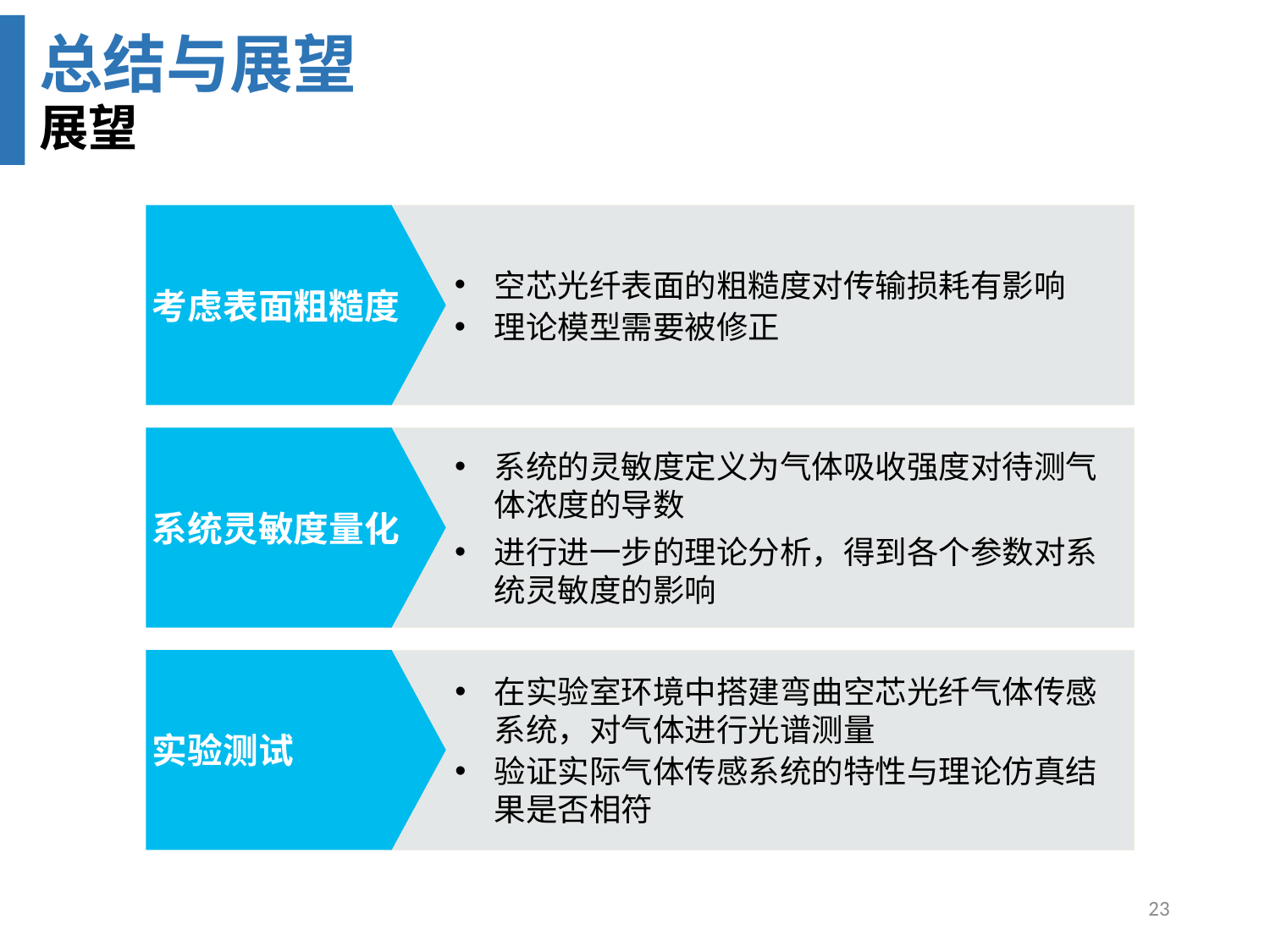

总结与展望
展望
考虑表面粗糙度
空芯光纤表面的粗糙度对传输损耗有影响
理论模型需要被修正
系统灵敏度量化
系统的灵敏度定义为气体吸收强度对待测气体浓度的导数
进行进一步的理论分析，得到各个参数对系统灵敏度的影响
实验测试
在实验室环境中搭建弯曲空芯光纤气体传感系统，对气体进行光谱测量
验证实际气体传感系统的特性与理论仿真结果是否相符
23